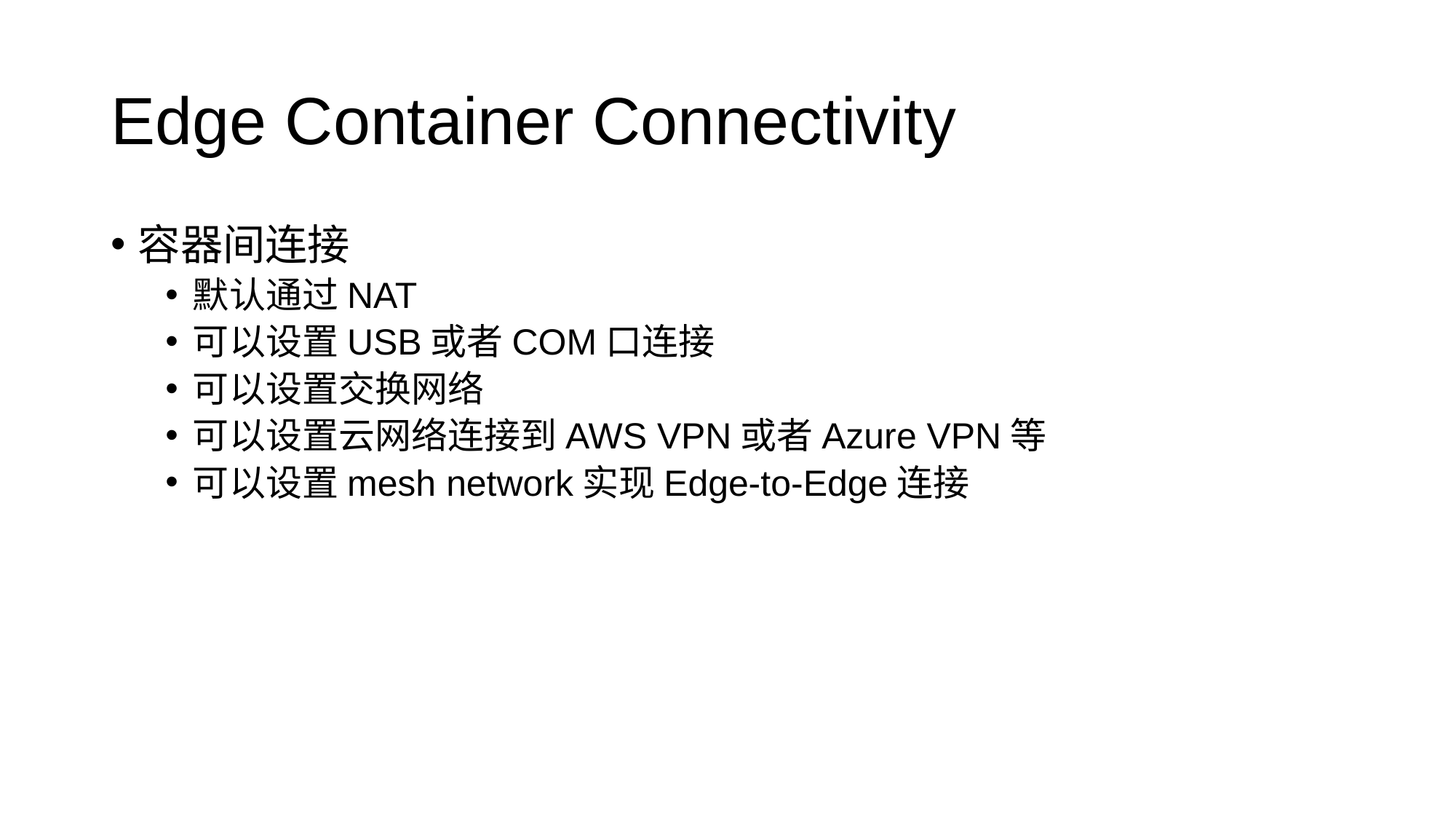

# Edge Container Connectivity
容器间连接
默认通过NAT
可以设置USB或者COM口连接
可以设置交换网络
可以设置云网络连接到AWS VPN或者Azure VPN等
可以设置mesh network实现Edge-to-Edge连接